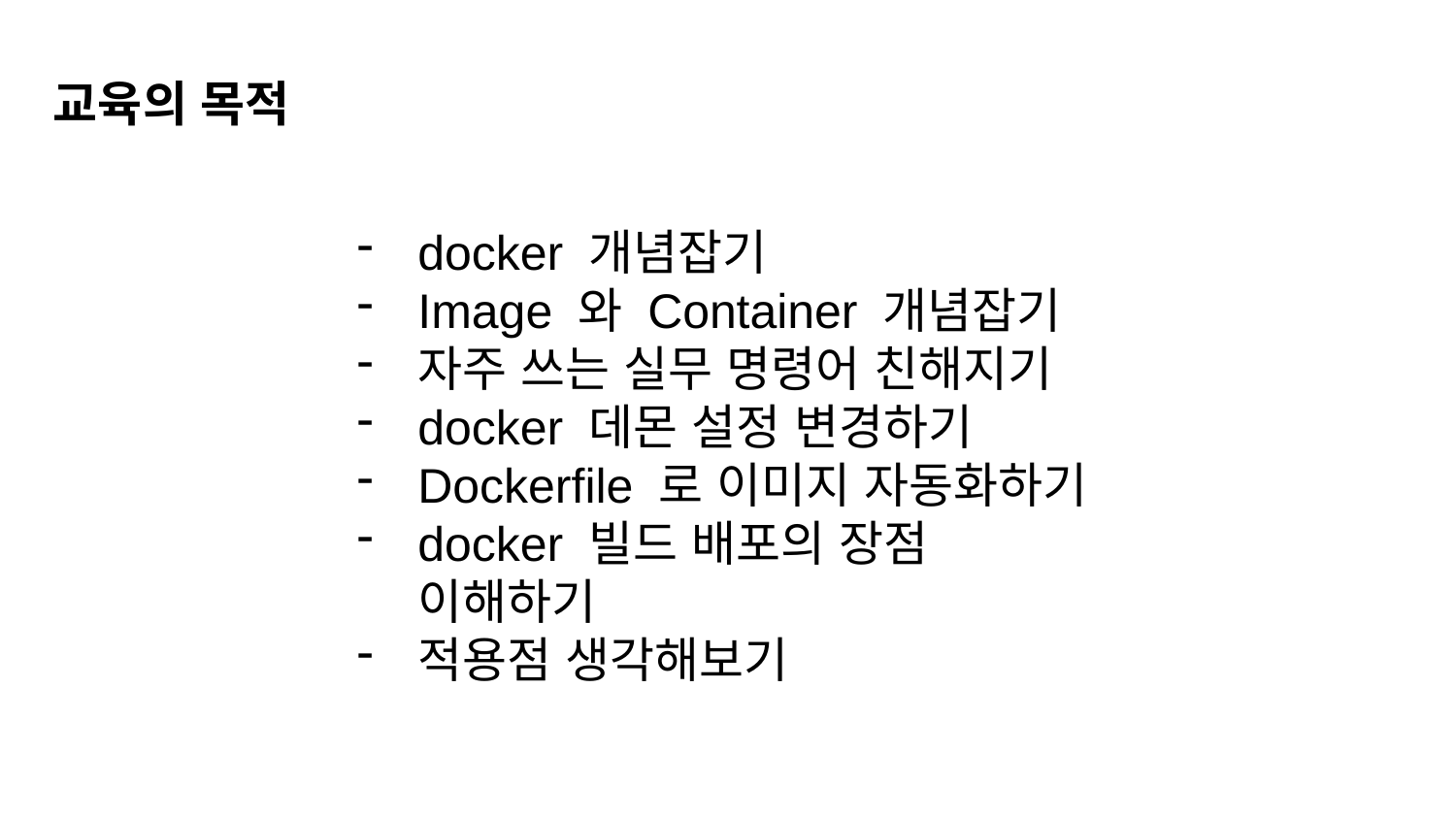

교육의 목적
docker 개념잡기
Image 와 Container 개념잡기
자주 쓰는 실무 명령어 친해지기
docker 데몬 설정 변경하기
Dockerfile 로 이미지 자동화하기
docker 빌드 배포의 장점 이해하기
적용점 생각해보기